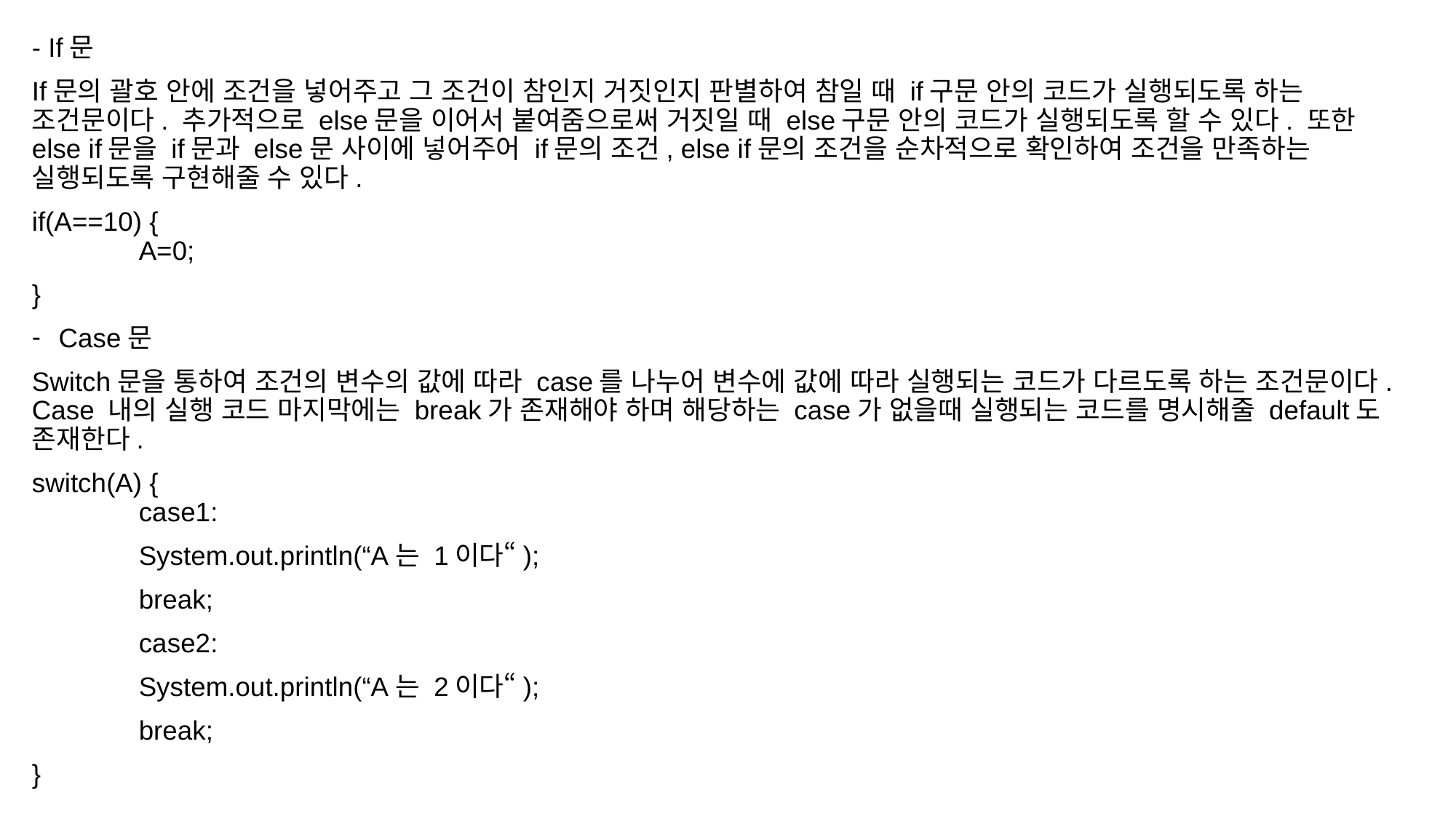

- If문
If문의 괄호 안에 조건을 넣어주고 그 조건이 참인지 거짓인지 판별하여 참일 때 if구문 안의 코드가 실행되도록 하는 조건문이다. 추가적으로 else문을 이어서 붙여줌으로써 거짓일 때 else구문 안의 코드가 실행되도록 할 수 있다. 또한 else if문을 if문과 else문 사이에 넣어주어 if문의 조건, else if문의 조건을 순차적으로 확인하여 조건을 만족하는 실행되도록 구현해줄 수 있다.
if(A==10) {
	A=0;
}
Case문
Switch문을 통하여 조건의 변수의 값에 따라 case를 나누어 변수에 값에 따라 실행되는 코드가 다르도록 하는 조건문이다. Case 내의 실행 코드 마지막에는 break가 존재해야 하며 해당하는 case가 없을때 실행되는 코드를 명시해줄 default도 존재한다.
switch(A) {
	case1:
		System.out.println(“A는 1이다“);
		break;
	case2:
		System.out.println(“A는 2이다“);
		break;
}